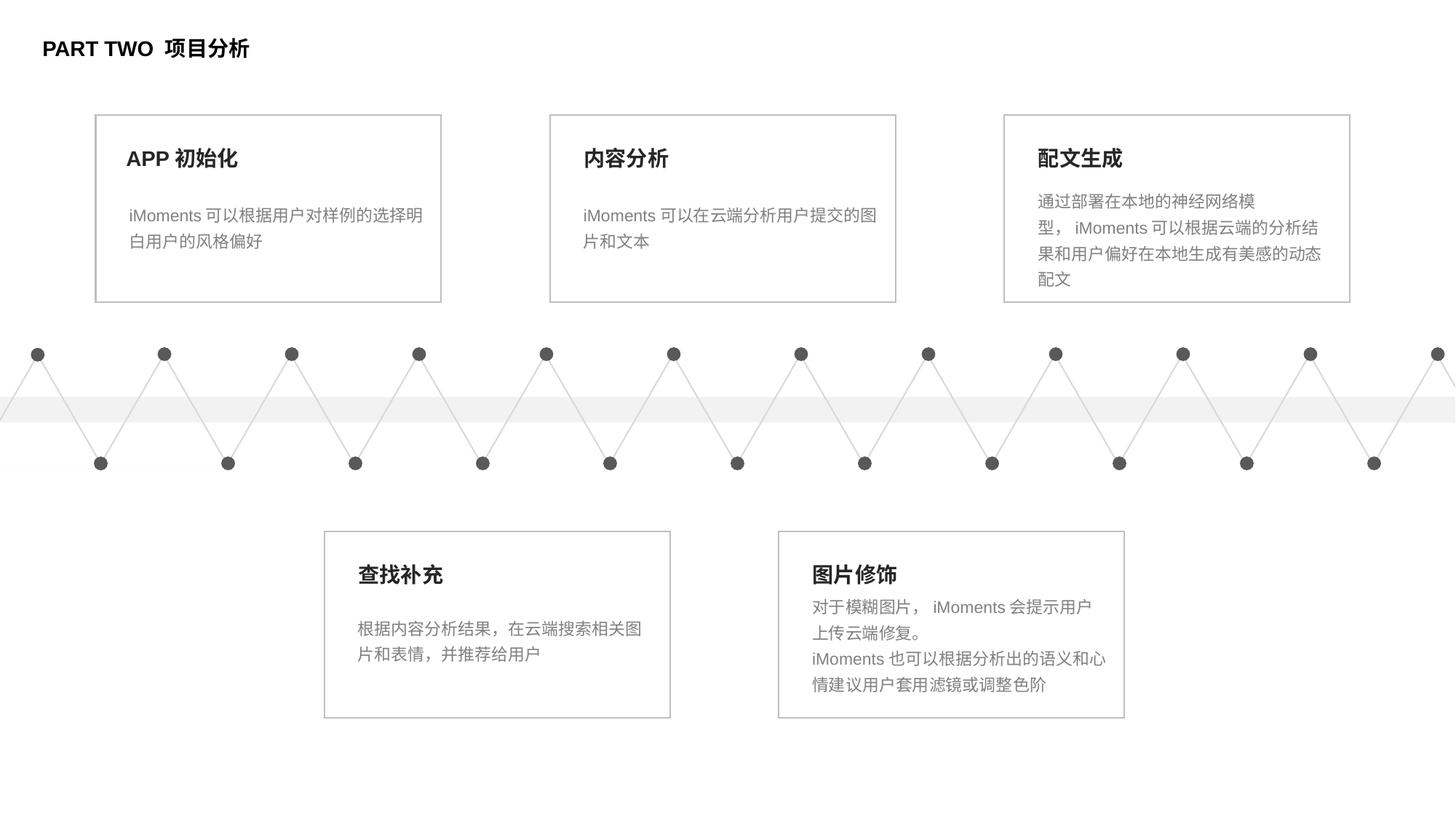

PART TWO 项目分析

APP初始化
iMoments可以根据用户对样例的选择明白用户的风格偏好

内容分析
iMoments可以在云端分析用户提交的图片和文本

配文生成
通过部署在本地的神经网络模型，iMoments可以根据云端的分析结果和用户偏好在本地生成有美感的动态配文

查找补充
根据内容分析结果，在云端搜索相关图片和表情，并推荐给用户

图片修饰
对于模糊图片，iMoments会提示用户上传云端修复。
iMoments也可以根据分析出的语义和心情建议用户套用滤镜或调整色阶